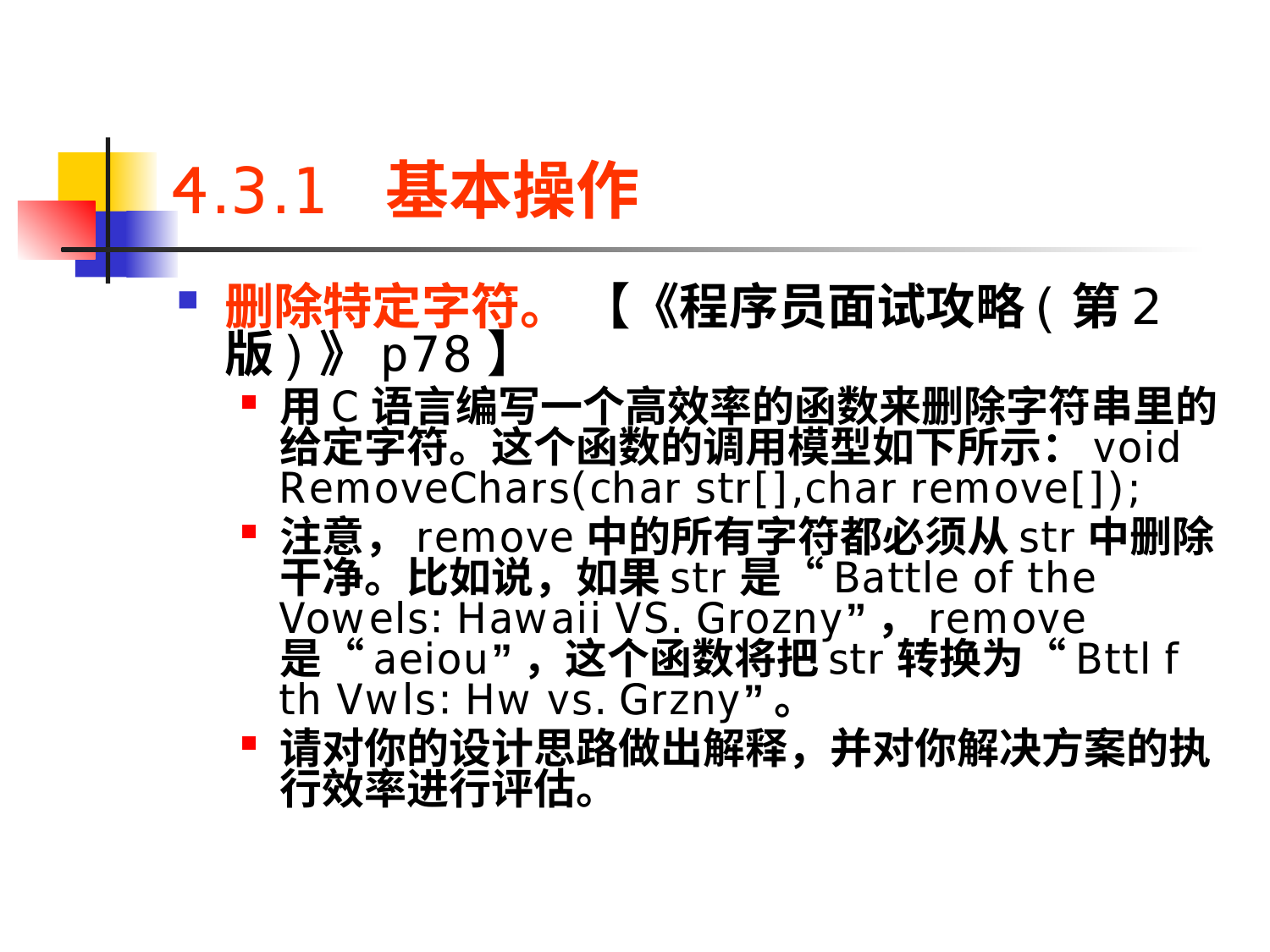

# 4.3.1  基本操作
删除特定字符。 【《程序员面试攻略(第2版)》p78】
用C语言编写一个高效率的函数来删除字符串里的给定字符。这个函数的调用模型如下所示：void RemoveChars(char str[],char remove[]);
注意，remove中的所有字符都必须从str中删除干净。比如说，如果str是“Battle of the Vowels: Hawaii VS. Grozny”，remove是“aeiou”，这个函数将把str转换为“Bttl f th Vwls: Hw vs. Grzny”。
请对你的设计思路做出解释，并对你解决方案的执行效率进行评估。